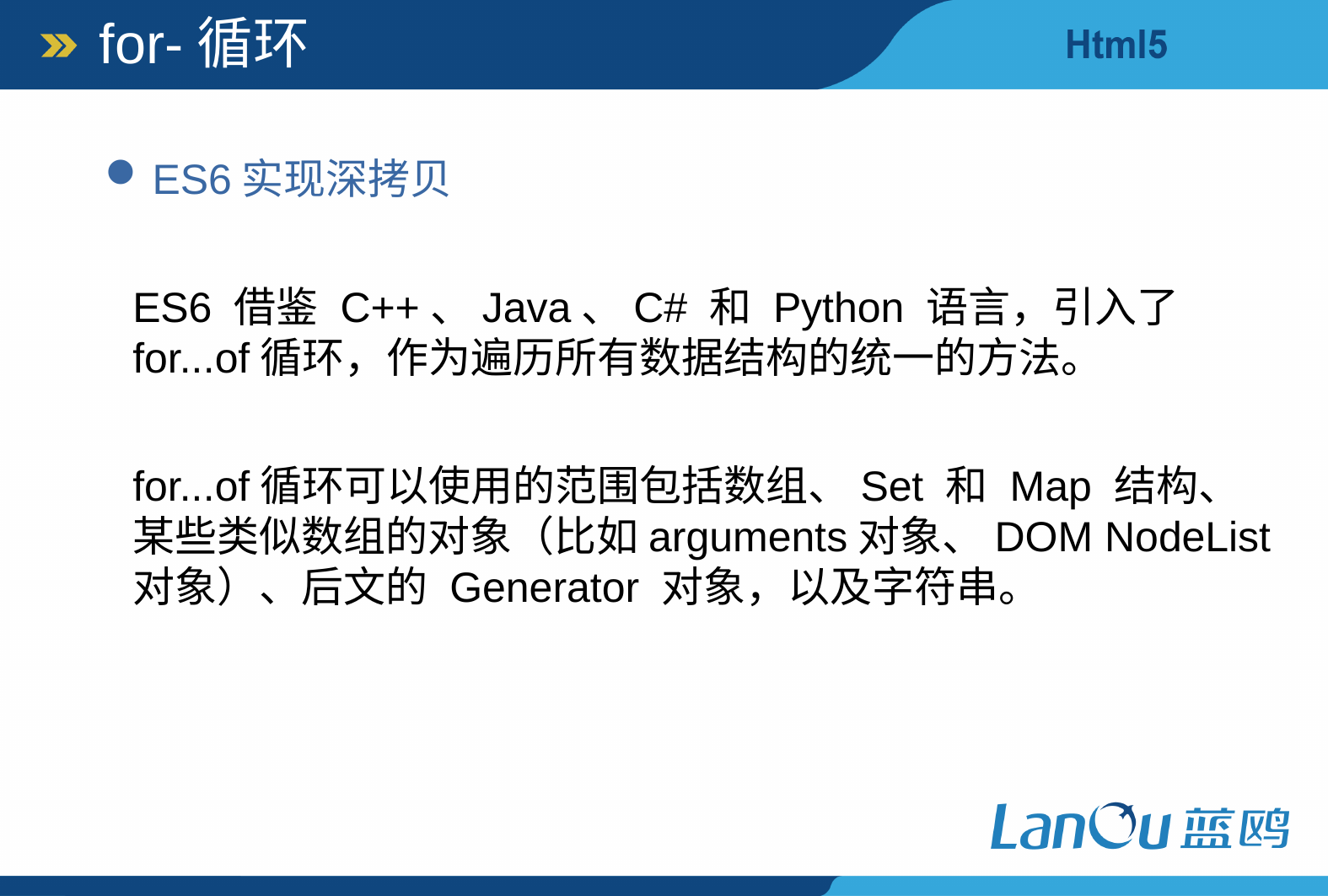

for-循环
ES6实现深拷贝
ES6 借鉴 C++、Java、C# 和 Python 语言，引入了for...of循环，作为遍历所有数据结构的统一的方法。
for...of循环可以使用的范围包括数组、Set 和 Map 结构、某些类似数组的对象（比如arguments对象、DOM NodeList 对象）、后文的 Generator 对象，以及字符串。